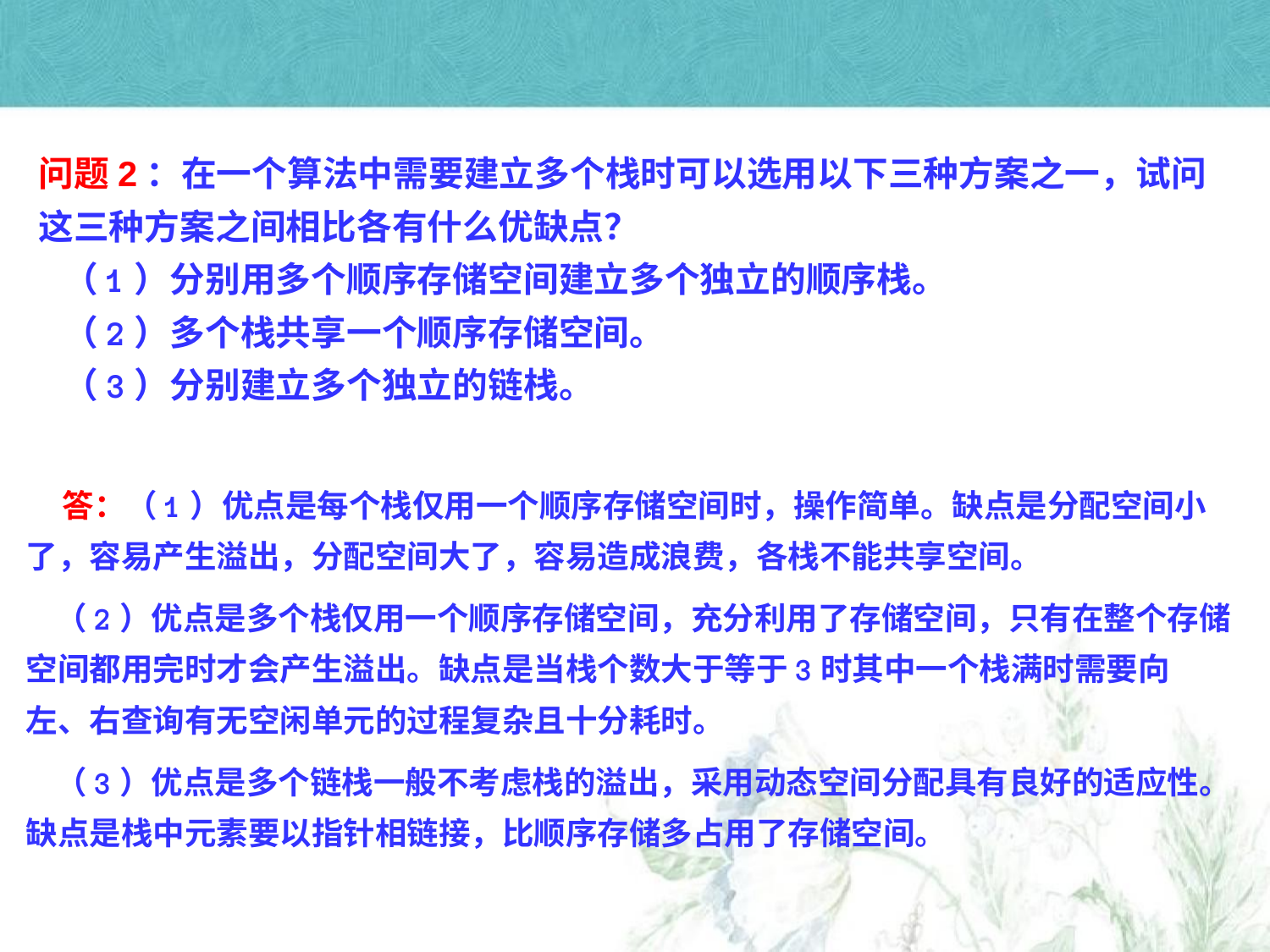

问题2：在一个算法中需要建立多个栈时可以选用以下三种方案之一，试问这三种方案之间相比各有什么优缺点？
  （1）分别用多个顺序存储空间建立多个独立的顺序栈。
  （2）多个栈共享一个顺序存储空间。
  （3）分别建立多个独立的链栈。
    答：（1）优点是每个栈仅用一个顺序存储空间时，操作简单。缺点是分配空间小了，容易产生溢出，分配空间大了，容易造成浪费，各栈不能共享空间。
   （2）优点是多个栈仅用一个顺序存储空间，充分利用了存储空间，只有在整个存储空间都用完时才会产生溢出。缺点是当栈个数大于等于3时其中一个栈满时需要向左、右查询有无空闲单元的过程复杂且十分耗时。
   （3）优点是多个链栈一般不考虑栈的溢出，采用动态空间分配具有良好的适应性。缺点是栈中元素要以指针相链接，比顺序存储多占用了存储空间。